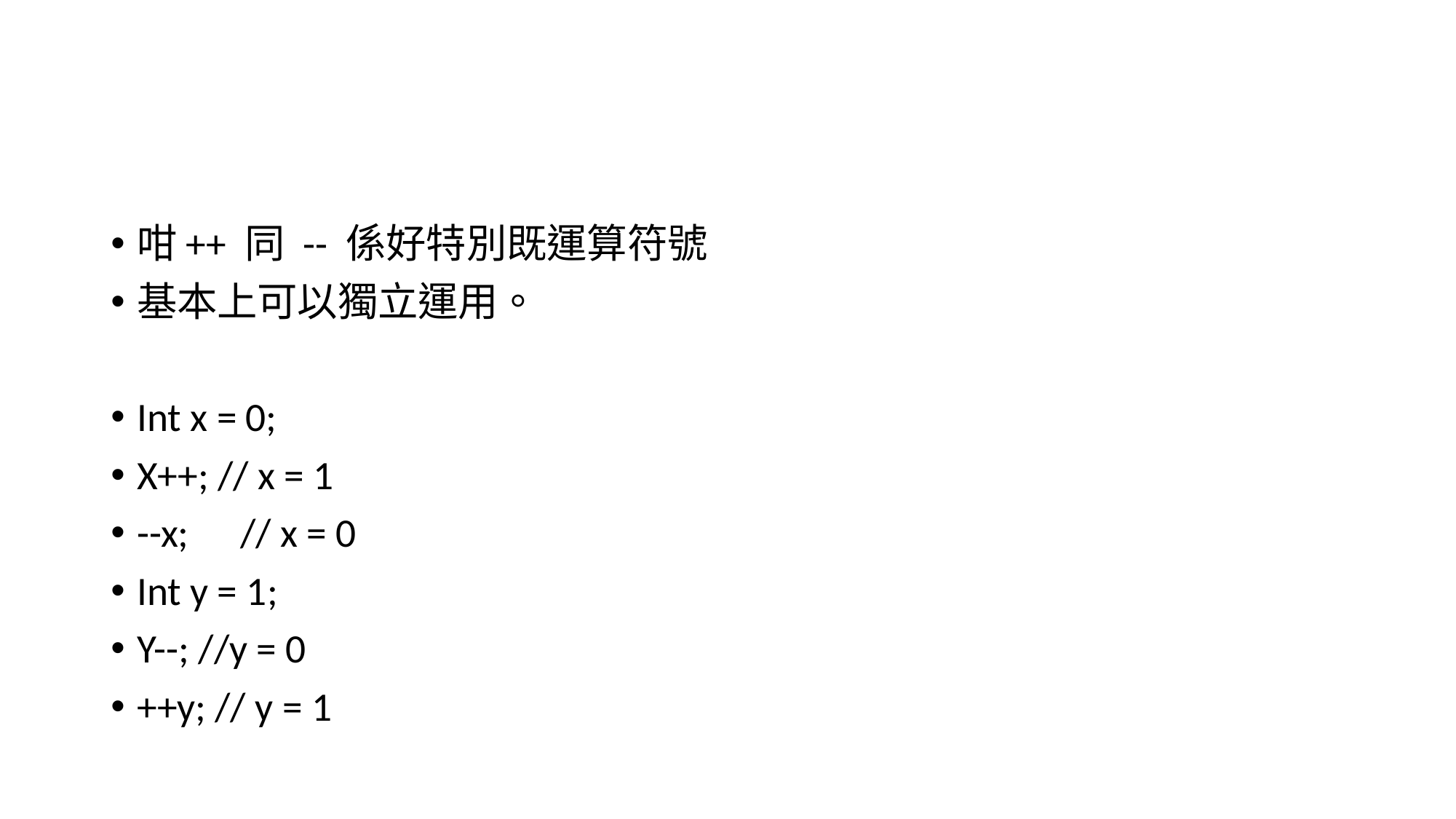

#
咁++ 同 -- 係好特別既運算符號
基本上可以獨立運用。

Int x = 0;
X++; // x = 1
--x;	// x = 0
Int y = 1;
Y--; //y = 0
++y; // y = 1